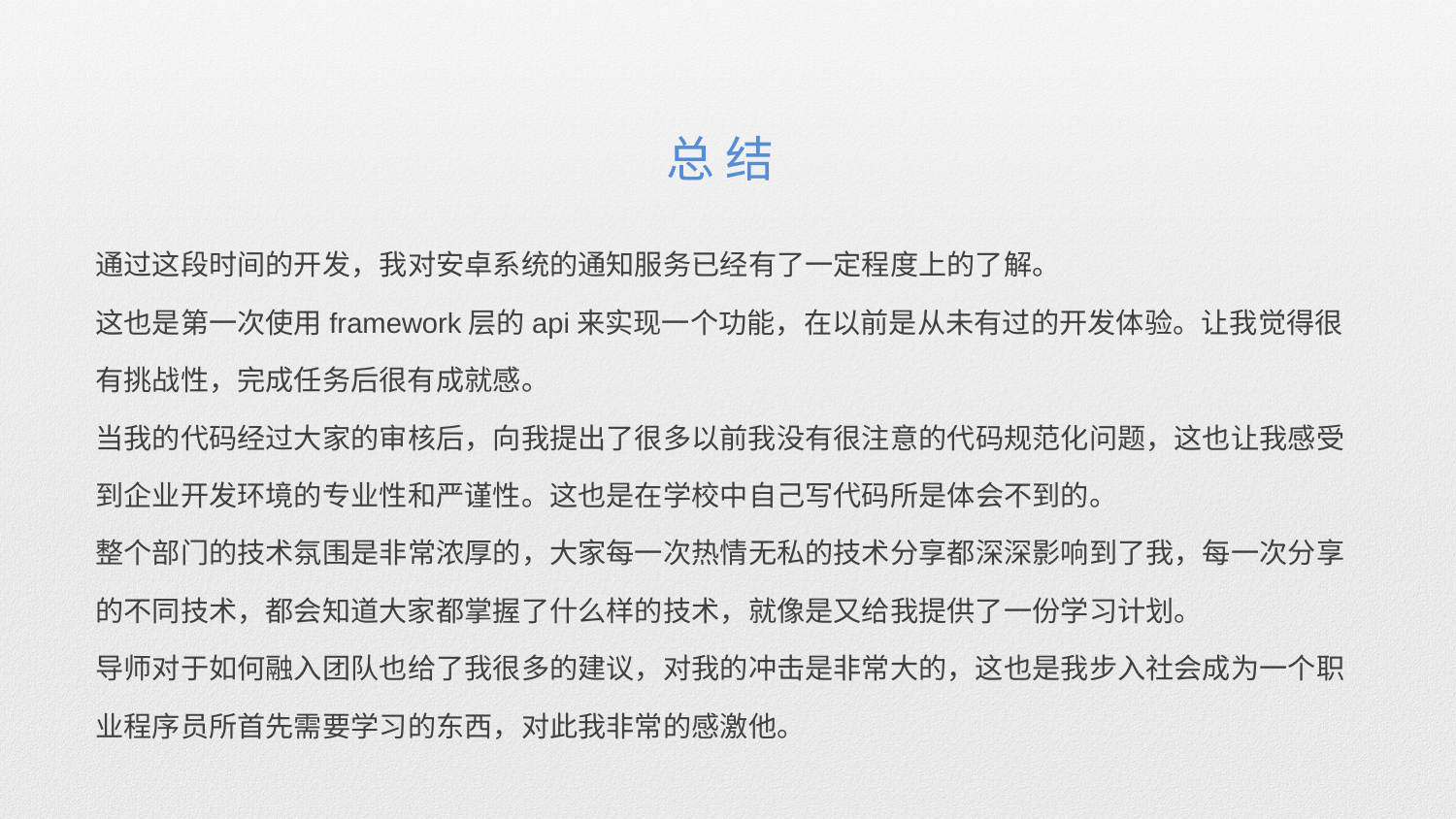

总 结
通过这段时间的开发，我对安卓系统的通知服务已经有了一定程度上的了解。
这也是第一次使用framework层的api来实现一个功能，在以前是从未有过的开发体验。让我觉得很有挑战性，完成任务后很有成就感。
当我的代码经过大家的审核后，向我提出了很多以前我没有很注意的代码规范化问题，这也让我感受到企业开发环境的专业性和严谨性。这也是在学校中自己写代码所是体会不到的。
整个部门的技术氛围是非常浓厚的，大家每一次热情无私的技术分享都深深影响到了我，每一次分享的不同技术，都会知道大家都掌握了什么样的技术，就像是又给我提供了一份学习计划。
导师对于如何融入团队也给了我很多的建议，对我的冲击是非常大的，这也是我步入社会成为一个职业程序员所首先需要学习的东西，对此我非常的感激他。